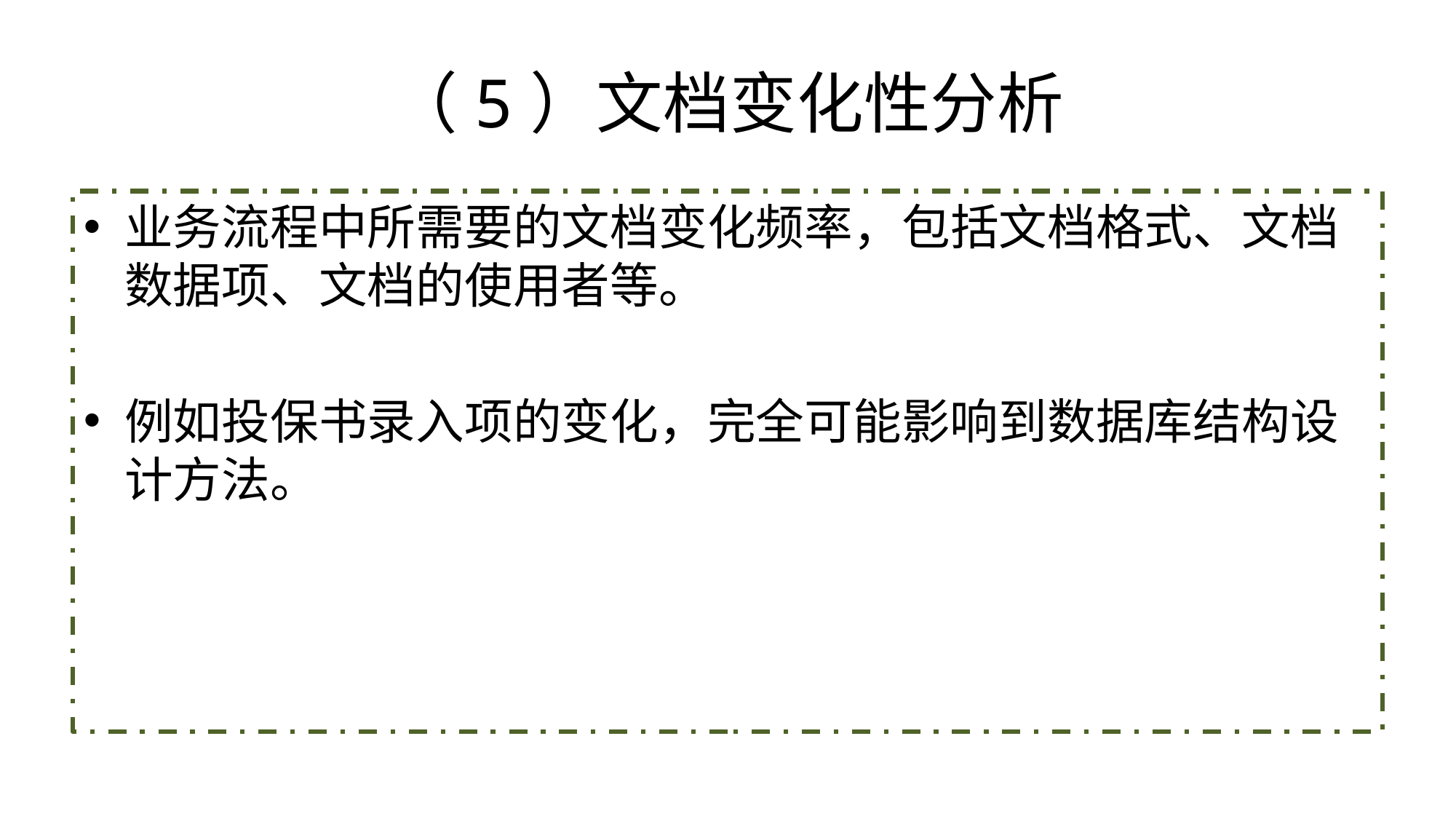

# （5）文档变化性分析
业务流程中所需要的文档变化频率，包括文档格式、文档数据项、文档的使用者等。

例如投保书录入项的变化，完全可能影响到数据库结构设计方法。